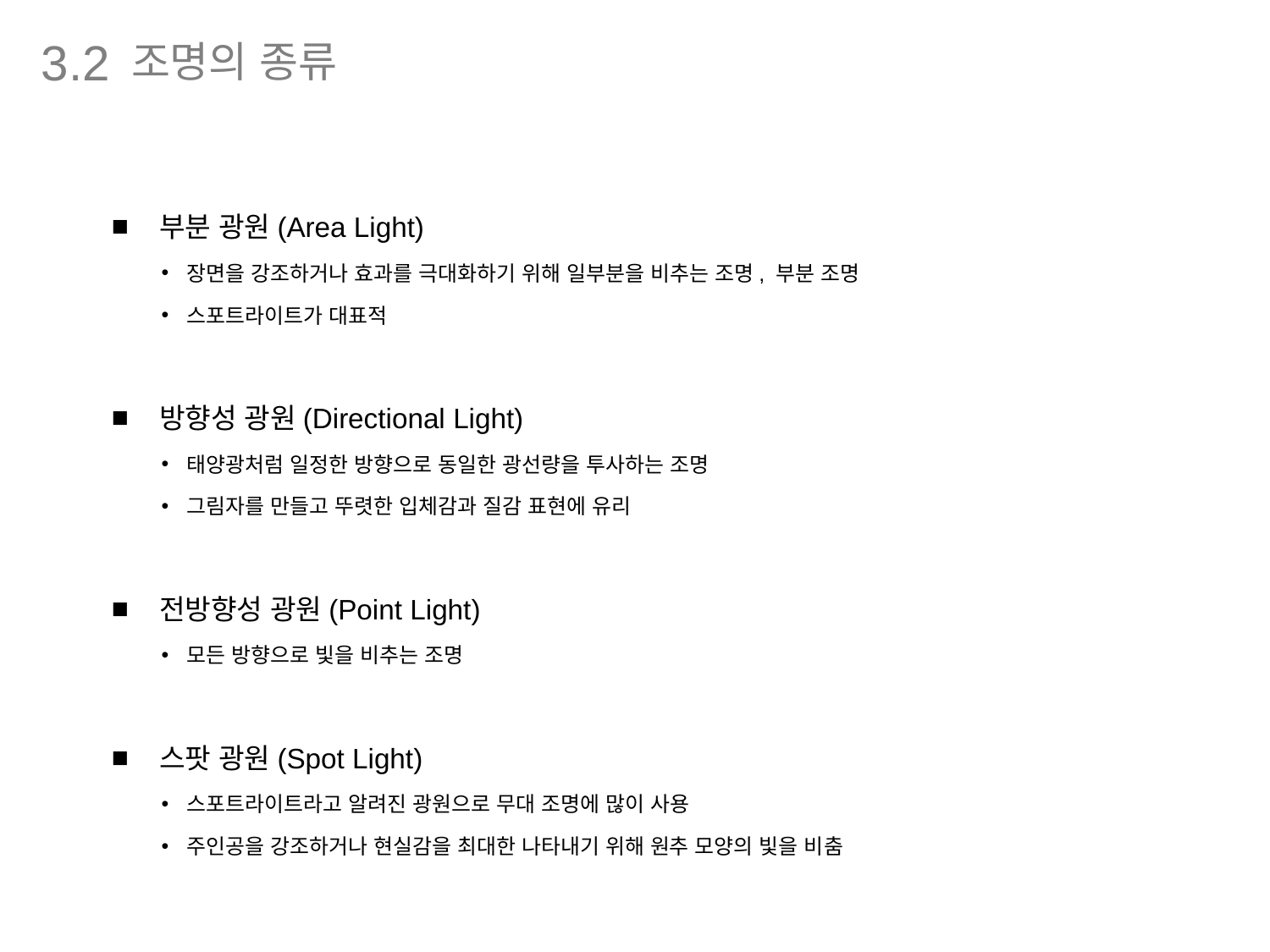

조명의 종류
3.2
부분 광원(Area Light)
장면을 강조하거나 효과를 극대화하기 위해 일부분을 비추는 조명, 부분 조명
스포트라이트가 대표적

방향성 광원(Directional Light)
태양광처럼 일정한 방향으로 동일한 광선량을 투사하는 조명
그림자를 만들고 뚜렷한 입체감과 질감 표현에 유리

전방향성 광원(Point Light)
모든 방향으로 빛을 비추는 조명

스팟 광원(Spot Light)
스포트라이트라고 알려진 광원으로 무대 조명에 많이 사용
주인공을 강조하거나 현실감을 최대한 나타내기 위해 원추 모양의 빛을 비춤